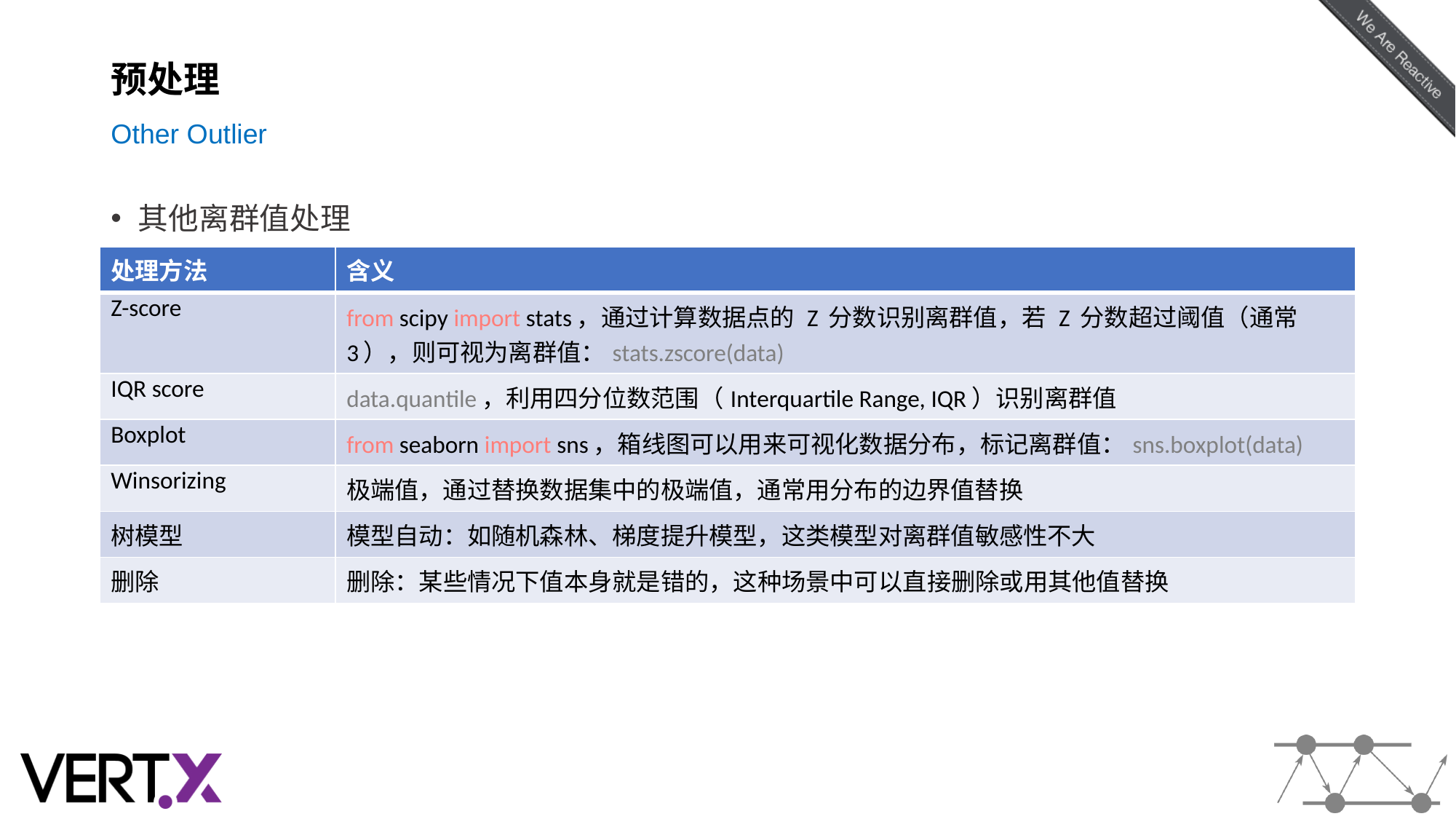

# 预处理 Other Outlier
其他离群值处理
| 处理方法 | 含义 |
| --- | --- |
| Z-score | from scipy import stats，通过计算数据点的 Z 分数识别离群值，若 Z 分数超过阈值（通常3），则可视为离群值：stats.zscore(data) |
| IQR score | data.quantile，利用四分位数范围（Interquartile Range, IQR）识别离群值 |
| Boxplot | from seaborn import sns，箱线图可以用来可视化数据分布，标记离群值：sns.boxplot(data) |
| Winsorizing | 极端值，通过替换数据集中的极端值，通常用分布的边界值替换 |
| 树模型 | 模型自动：如随机森林、梯度提升模型，这类模型对离群值敏感性不大 |
| 删除 | 删除：某些情况下值本身就是错的，这种场景中可以直接删除或用其他值替换 |